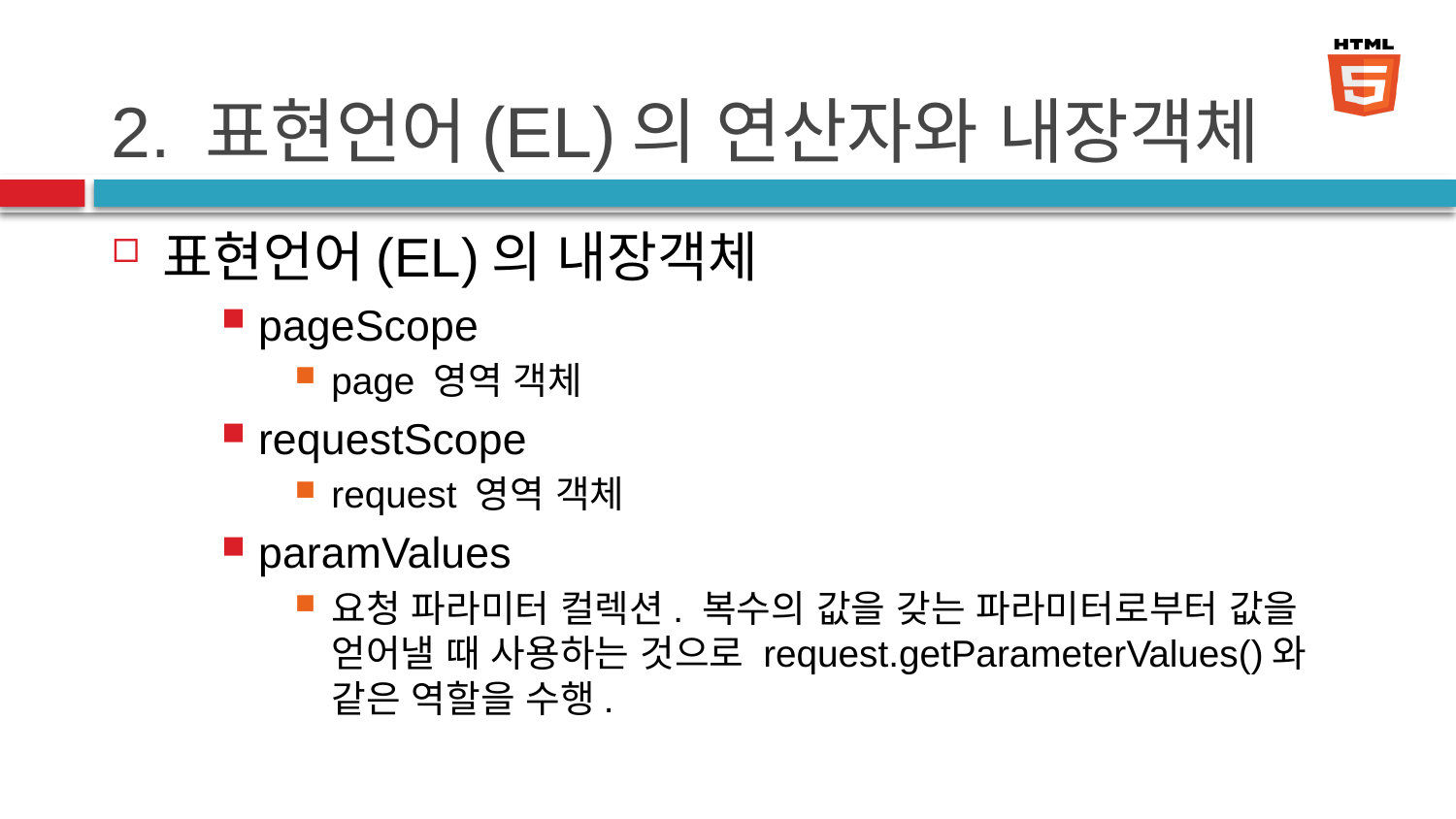

# 2. 표현언어(EL)의 연산자와 내장객체
표현언어(EL)의 내장객체
pageScope
page 영역 객체
requestScope
request 영역 객체
paramValues
요청 파라미터 컬렉션. 복수의 값을 갖는 파라미터로부터 값을 얻어낼 때 사용하는 것으로 request.getParameterValues()와 같은 역할을 수행.